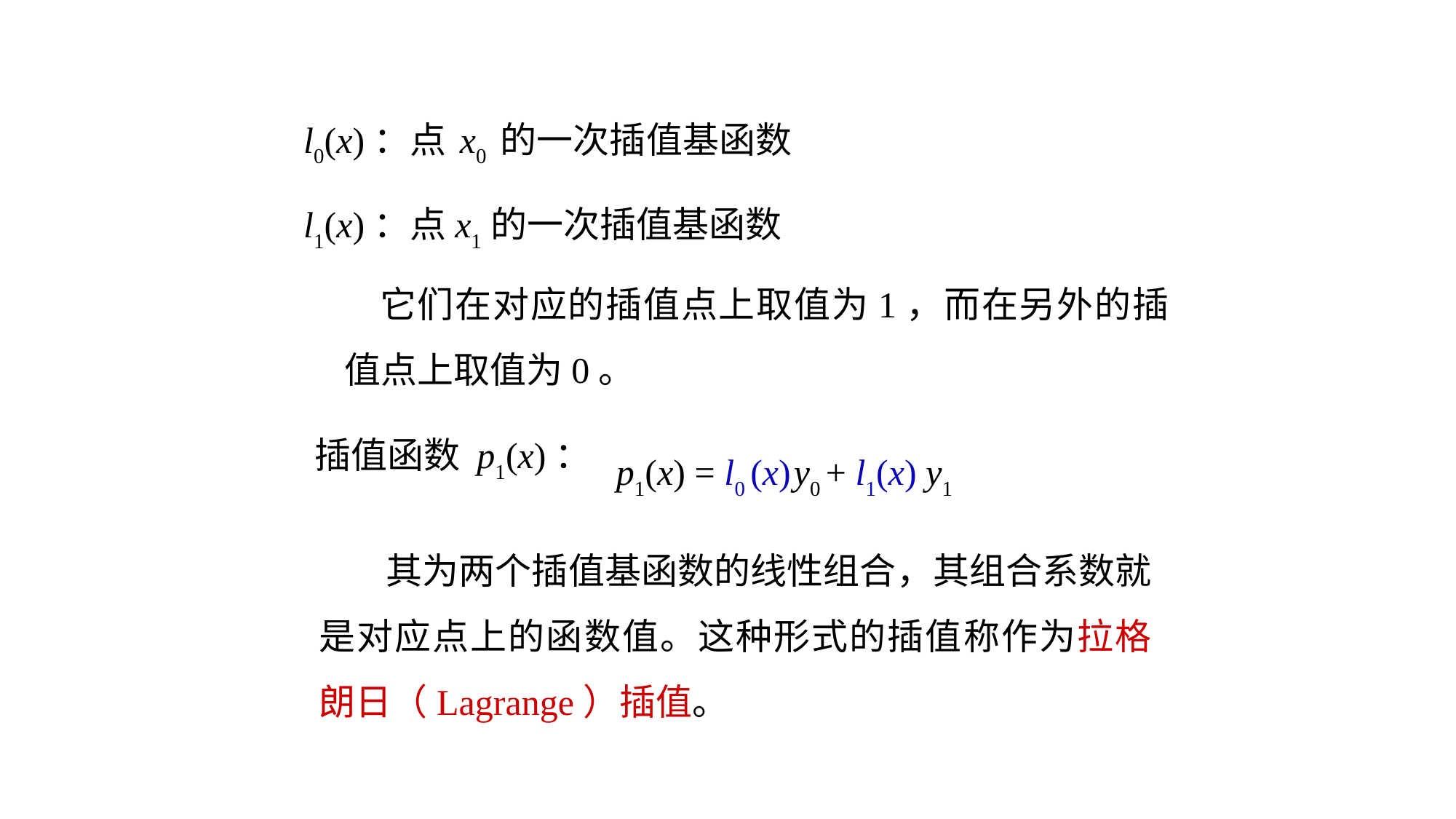

l0(x)：点 x0 的一次插值基函数
l1(x)：点x1的一次插值基函数
       它们在对应的插值点上取值为1，而在另外的插值点上取值为0。
插值函数 p1(x)：
p1(x) = l0 (x) y0 + l1(x) y1
            其为两个插值基函数的线性组合，其组合系数就是对应点上的函数值。这种形式的插值称作为拉格朗日（Lagrange）插值。